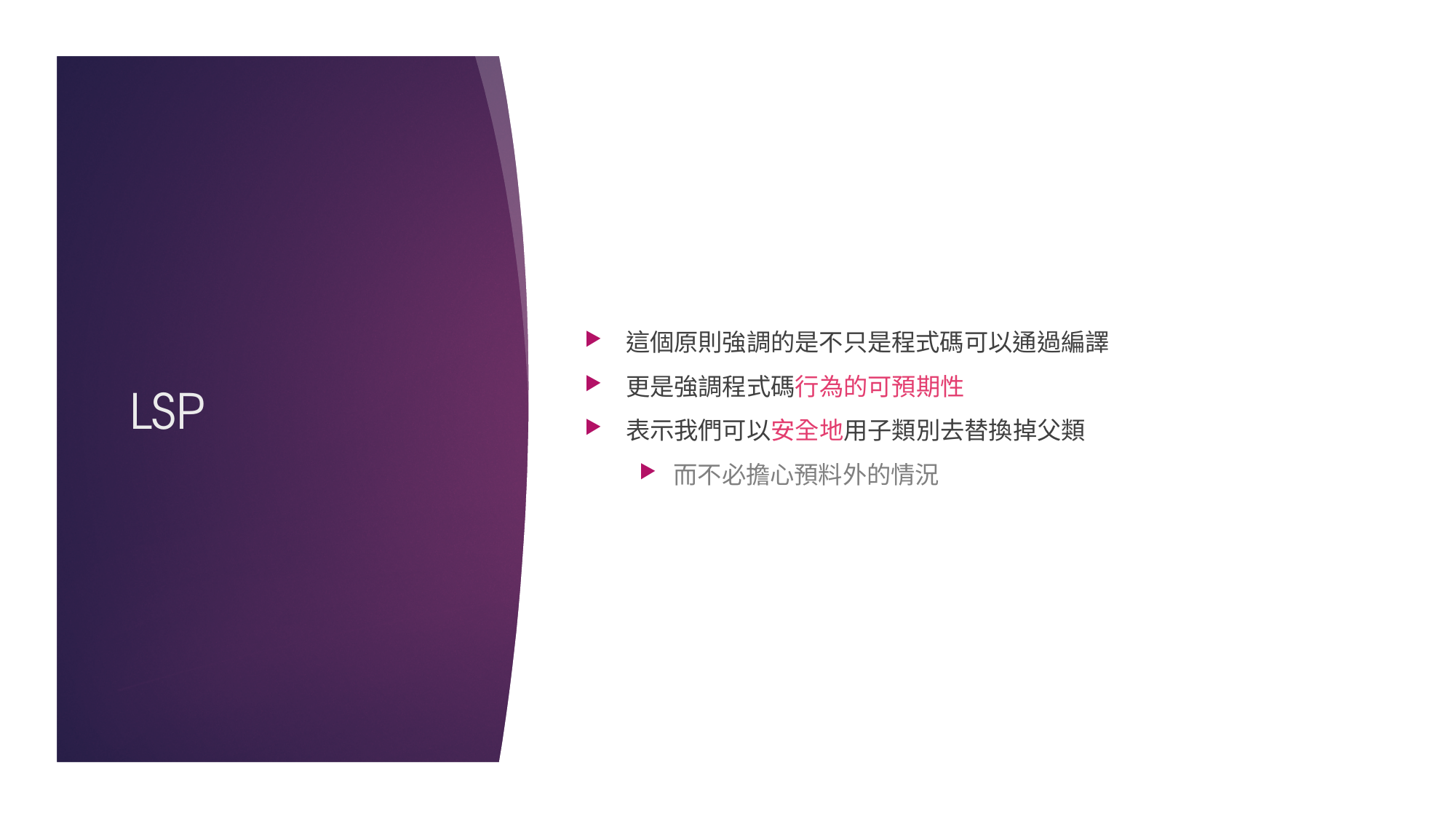

這個原則強調的是不只是程式碼可以通過編譯
更是強調程式碼行為的可預期性
表示我們可以安全地用子類別去替換掉父類
而不必擔心預料外的情況
# LSP